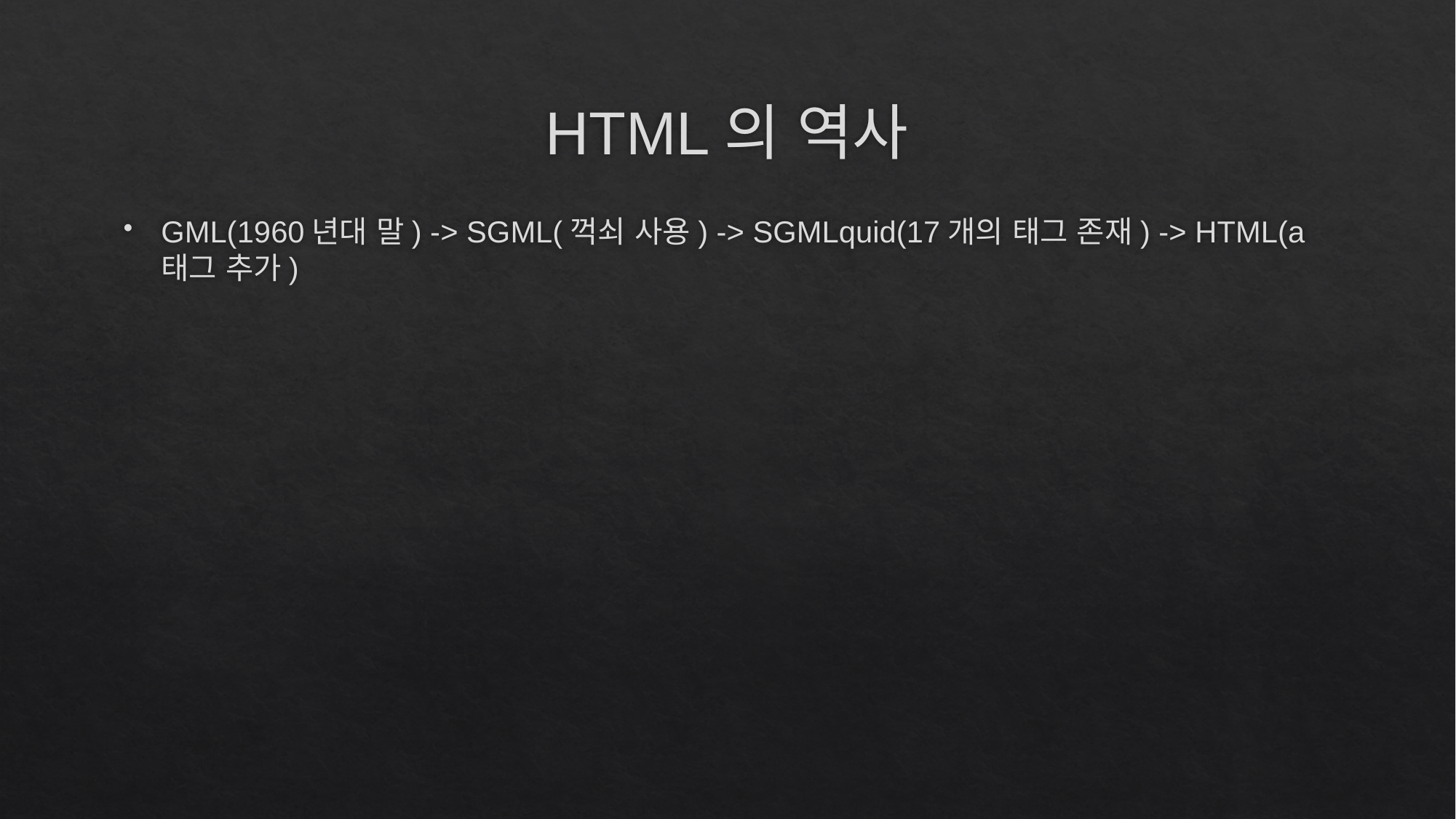

# HTML의 역사
GML(1960년대 말) -> SGML(꺽쇠 사용) -> SGMLquid(17개의 태그 존재) -> HTML(a 태그 추가)